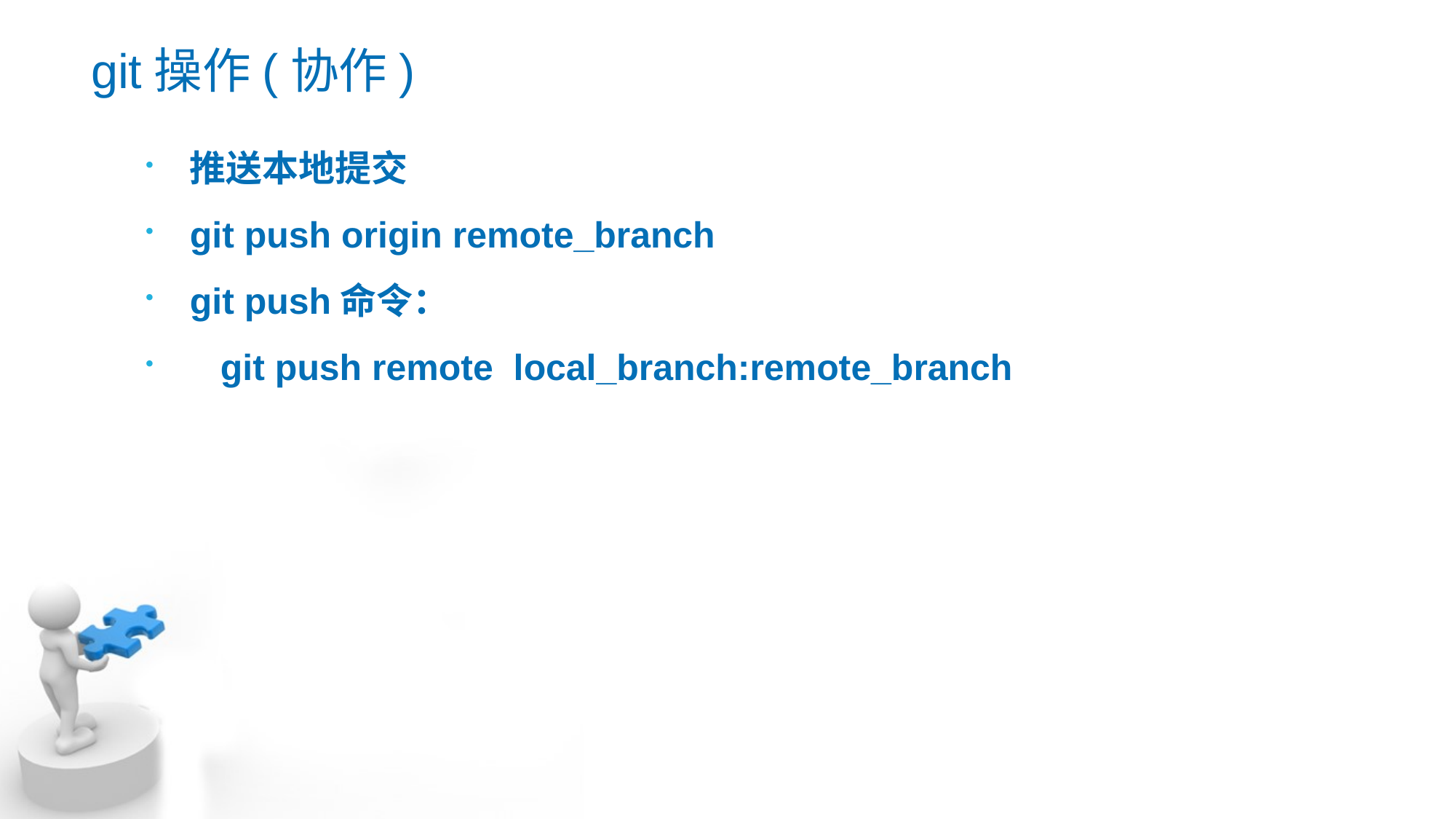

# git操作(协作)
推送本地提交
git push origin remote_branch
git push命令：
   git push remote  local_branch:remote_branch